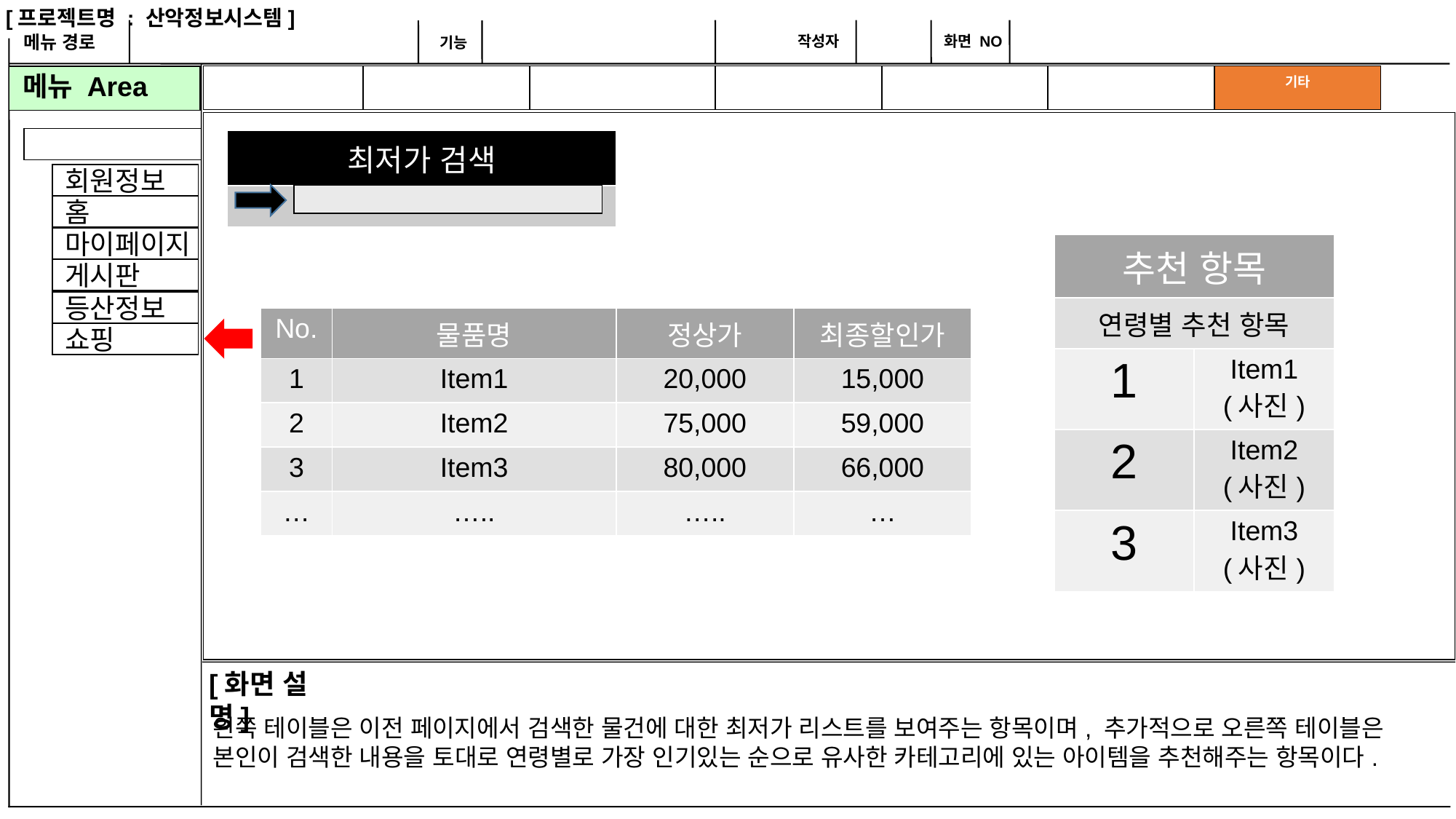

| 최저가 검색 |
| --- |
|  |

| 추천 항목 |  |
| --- | --- |
| 연령별 추천 항목 |  |
| 1 | Item1 (사진) |
| 2 | Item2 (사진) |
| 3 | Item3 (사진) |
| No. | 물품명 | 정상가 | 최종할인가 |
| --- | --- | --- | --- |
| 1 | Item1 | 20,000 | 15,000 |
| 2 | Item2 | 75,000 | 59,000 |
| 3 | Item3 | 80,000 | 66,000 |
| … | ….. | ….. | … |

왼쪽 테이블은 이전 페이지에서 검색한 물건에 대한 최저가 리스트를 보여주는 항목이며, 추가적으로 오른쪽 테이블은 본인이 검색한 내용을 토대로 연령별로 가장 인기있는 순으로 유사한 카테고리에 있는 아이템을 추천해주는 항목이다.